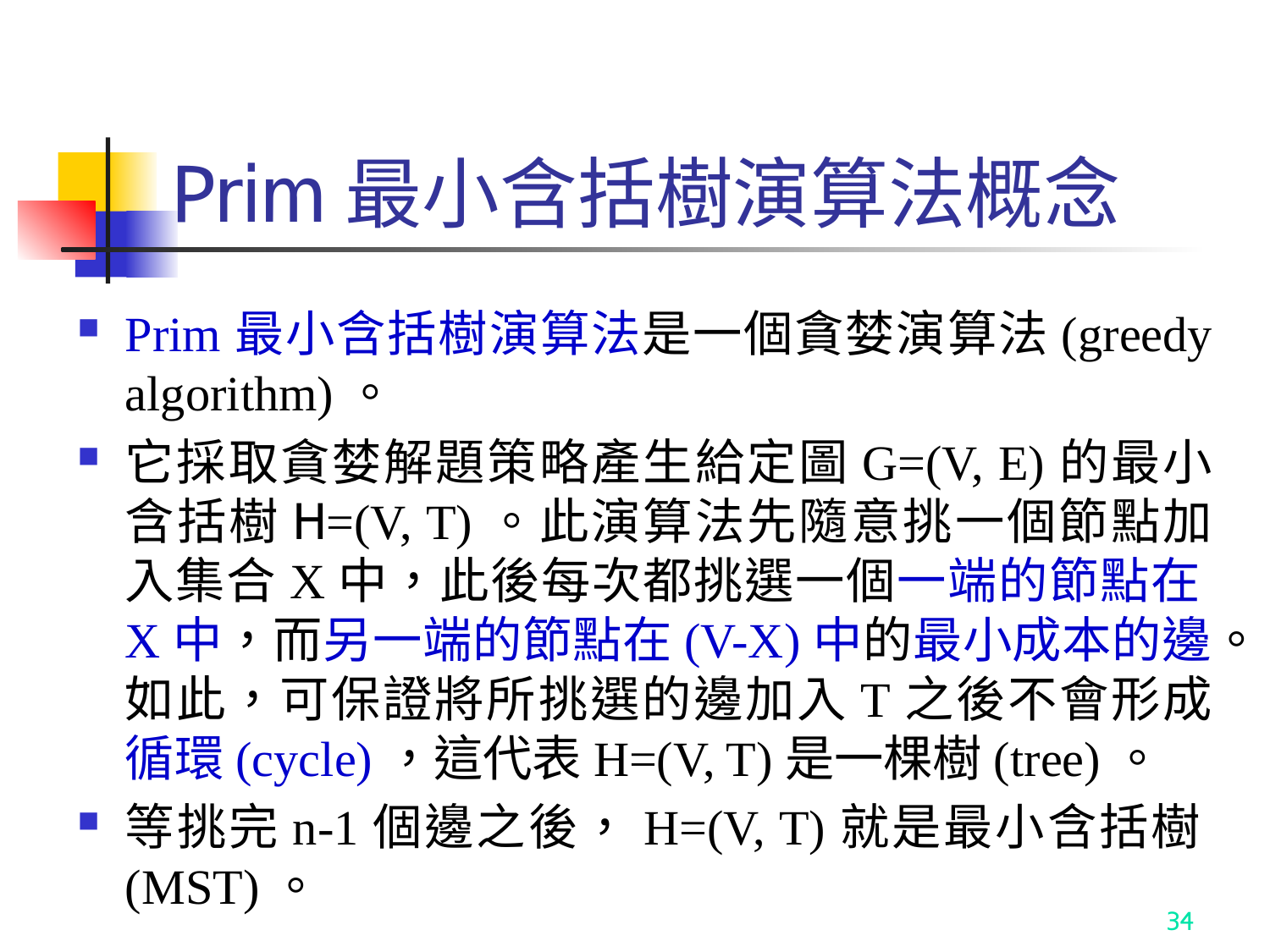

# Prim最小含括樹演算法概念
Prim最小含括樹演算法是一個貪婪演算法(greedy algorithm)。
它採取貪婪解題策略產生給定圖G=(V, E)的最小含括樹H=(V, T)。此演算法先隨意挑一個節點加入集合X中，此後每次都挑選一個一端的節點在X中，而另一端的節點在(V-X)中的最小成本的邊。如此，可保證將所挑選的邊加入T之後不會形成循環(cycle)，這代表H=(V, T)是一棵樹(tree)。
等挑完n-1個邊之後，H=(V, T)就是最小含括樹(MST)。
34